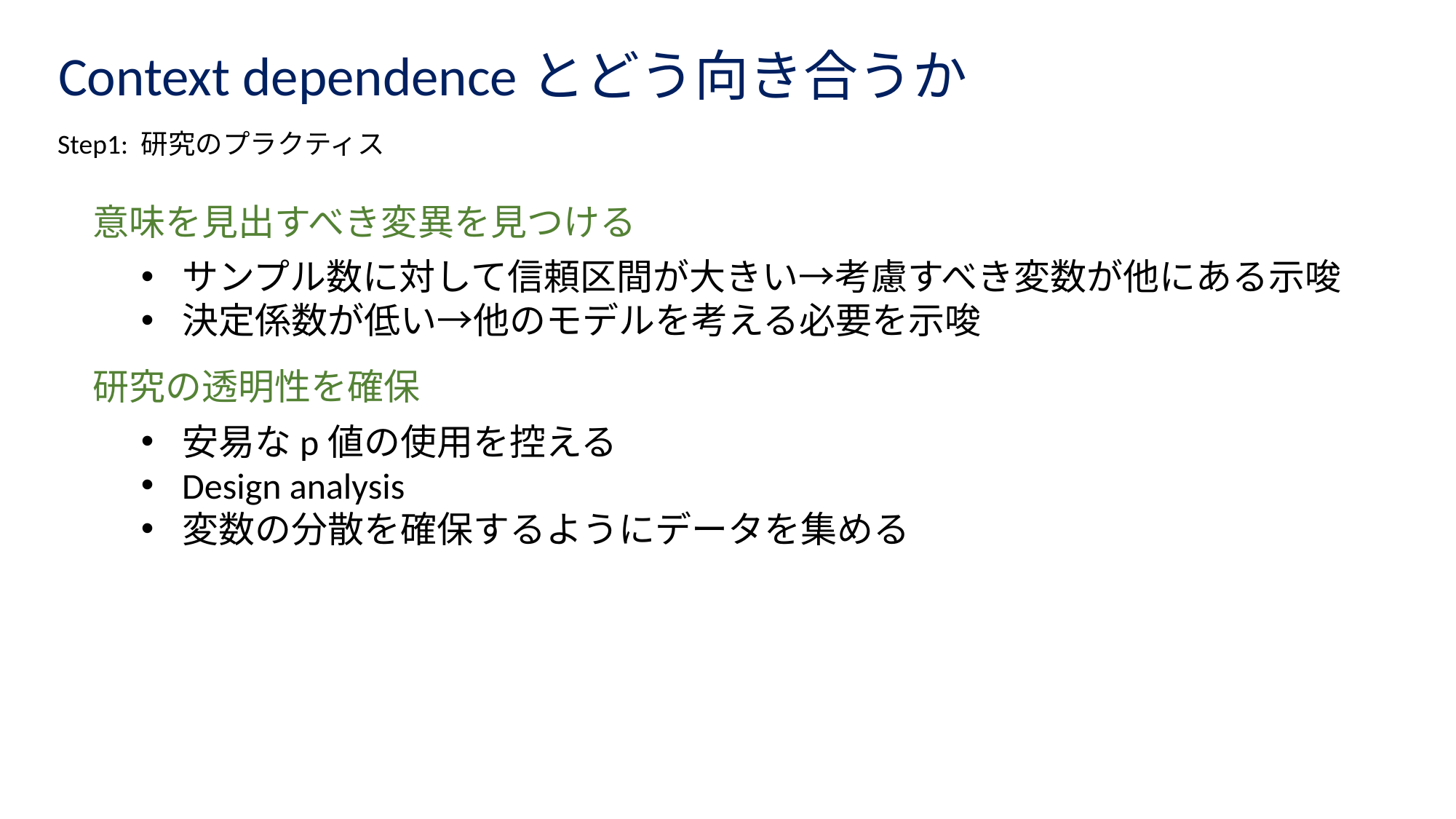

Context dependenceとどう向き合うか
Step1: 研究のプラクティス
意味を見出すべき変異を見つける
サンプル数に対して信頼区間が大きい→考慮すべき変数が他にある示唆
決定係数が低い→他のモデルを考える必要を示唆
研究の透明性を確保
安易なp値の使用を控える
Design analysis
変数の分散を確保するようにデータを集める